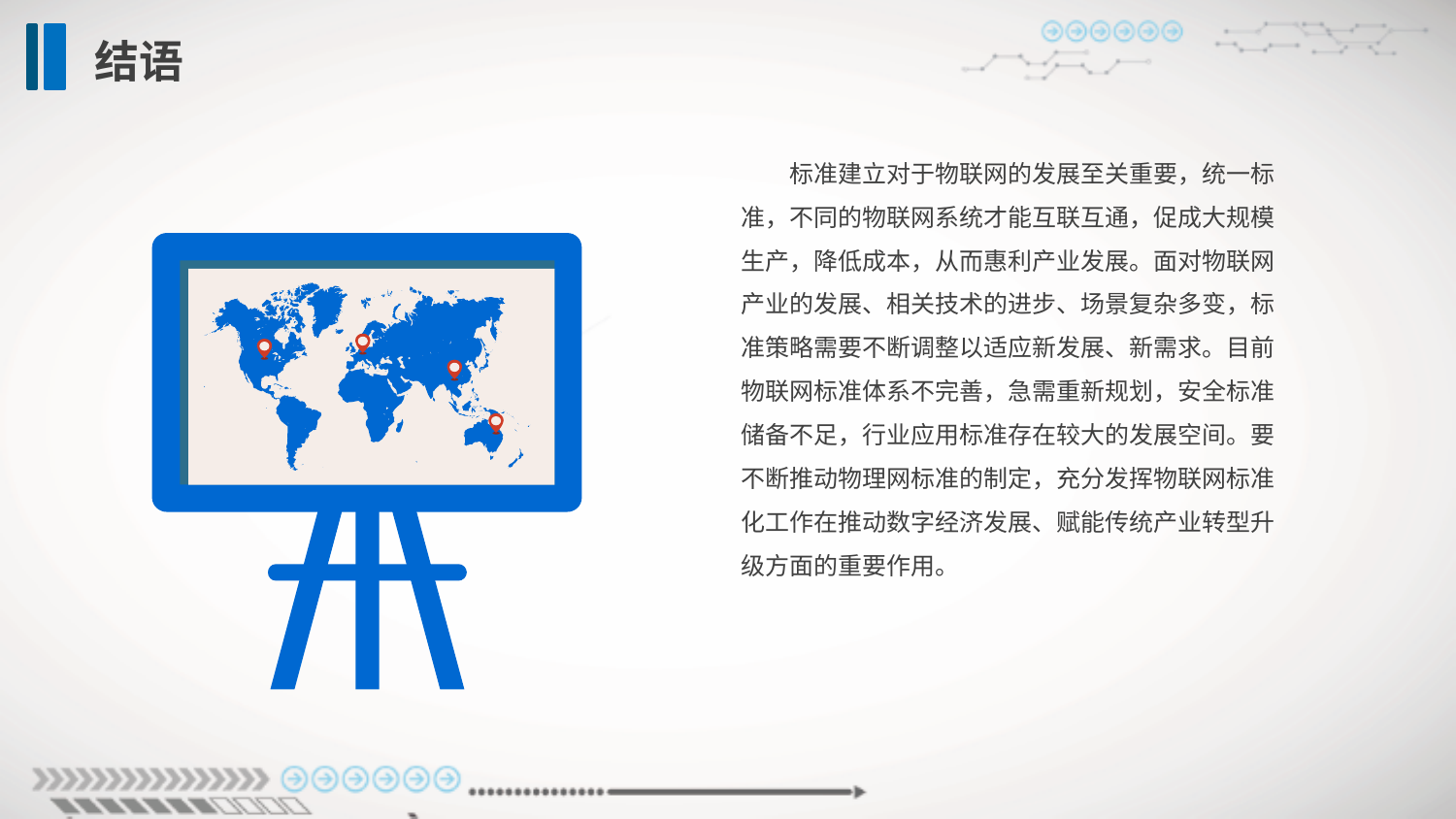

结语
标准建立对于物联网的发展至关重要，统一标准，不同的物联网系统才能互联互通，促成大规模生产，降低成本，从而惠利产业发展。面对物联网产业的发展、相关技术的进步、场景复杂多变，标准策略需要不断调整以适应新发展、新需求。目前物联网标准体系不完善，急需重新规划，安全标准储备不足，行业应用标准存在较大的发展空间。要不断推动物理网标准的制定，充分发挥物联网标准化工作在推动数字经济发展、赋能传统产业转型升级方面的重要作用。